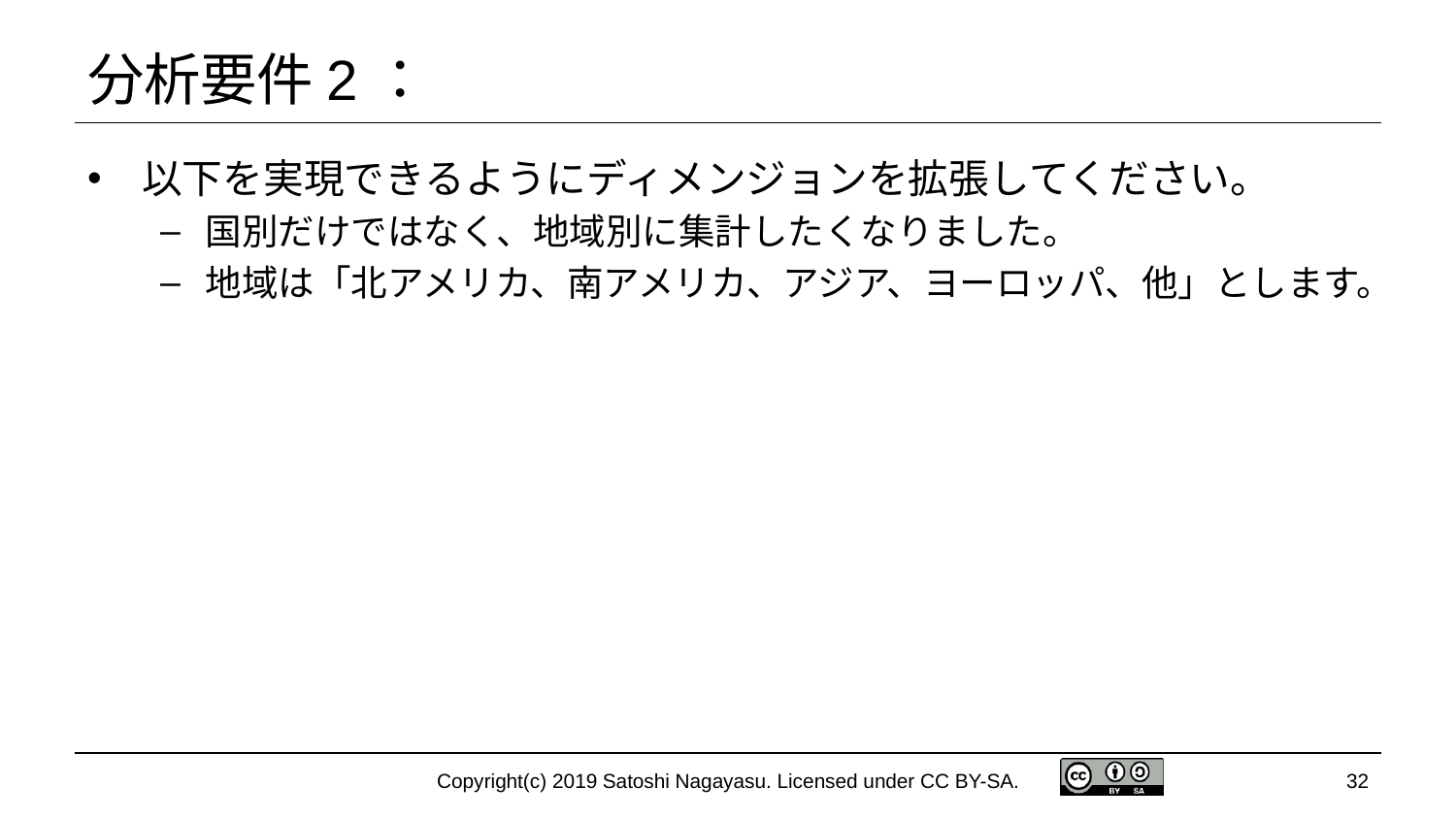

# 分析要件2：
以下を実現できるようにディメンジョンを拡張してください。
国別だけではなく、地域別に集計したくなりました。
地域は「北アメリカ、南アメリカ、アジア、ヨーロッパ、他」とします。
Copyright(c) 2019 Satoshi Nagayasu. Licensed under CC BY-SA.
32